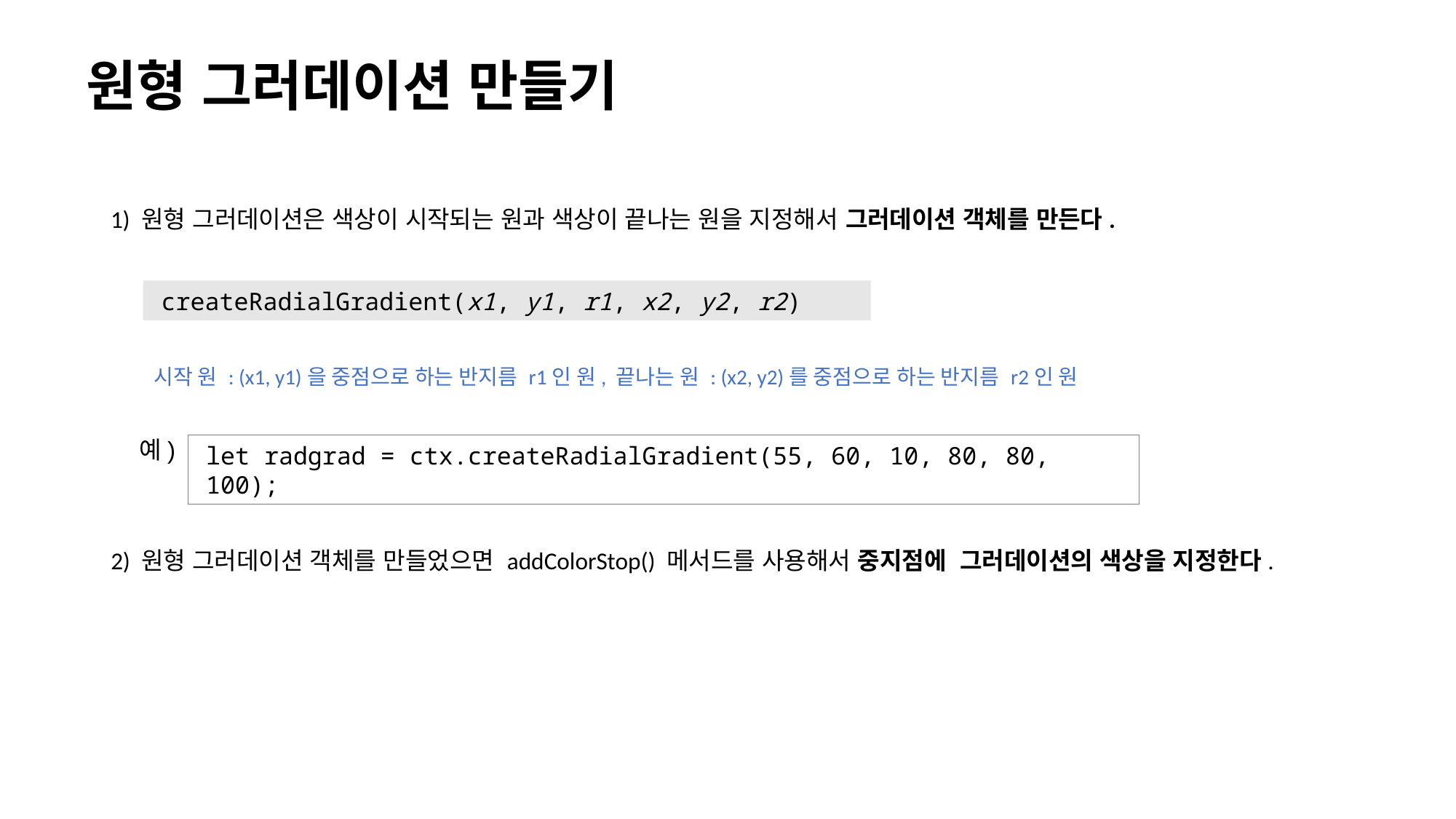

# 원형 그러데이션 만들기
1) 원형 그러데이션은 색상이 시작되는 원과 색상이 끝나는 원을 지정해서 그러데이션 객체를 만든다.
createRadialGradient(x1, y1, r1, x2, y2, r2)
시작 원 : (x1, y1)을 중점으로 하는 반지름 r1인 원, 끝나는 원 : (x2, y2)를 중점으로 하는 반지름 r2인 원
예)
let radgrad = ctx.createRadialGradient(55, 60, 10, 80, 80, 100);
2) 원형 그러데이션 객체를 만들었으면 addColorStop() 메서드를 사용해서 중지점에  그러데이션의 색상을 지정한다.